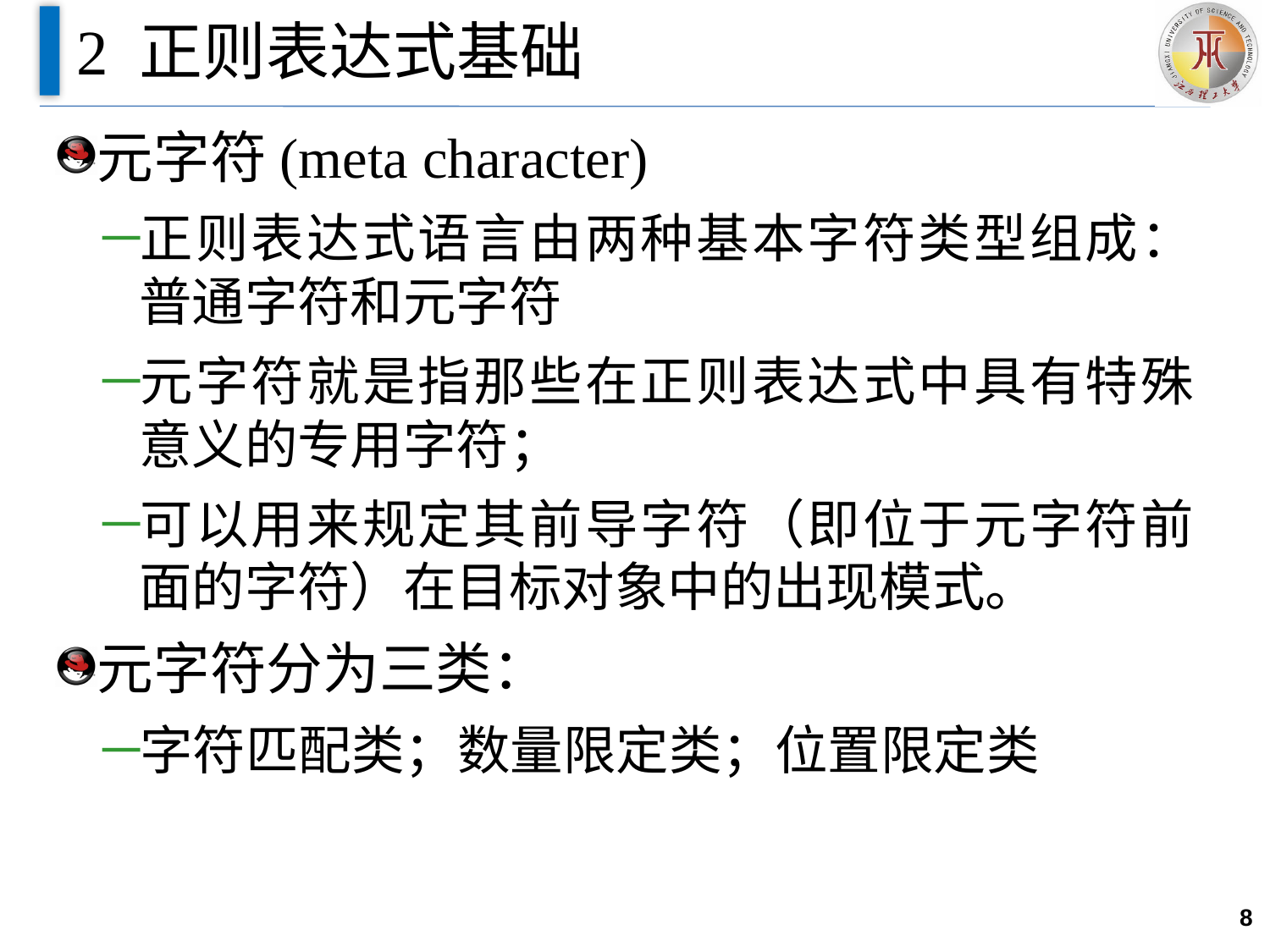

# 2 正则表达式基础
元字符(meta character)
正则表达式语言由两种基本字符类型组成：普通字符和元字符
元字符就是指那些在正则表达式中具有特殊意义的专用字符；
可以用来规定其前导字符（即位于元字符前面的字符）在目标对象中的出现模式。
元字符分为三类：
字符匹配类；数量限定类；位置限定类
8